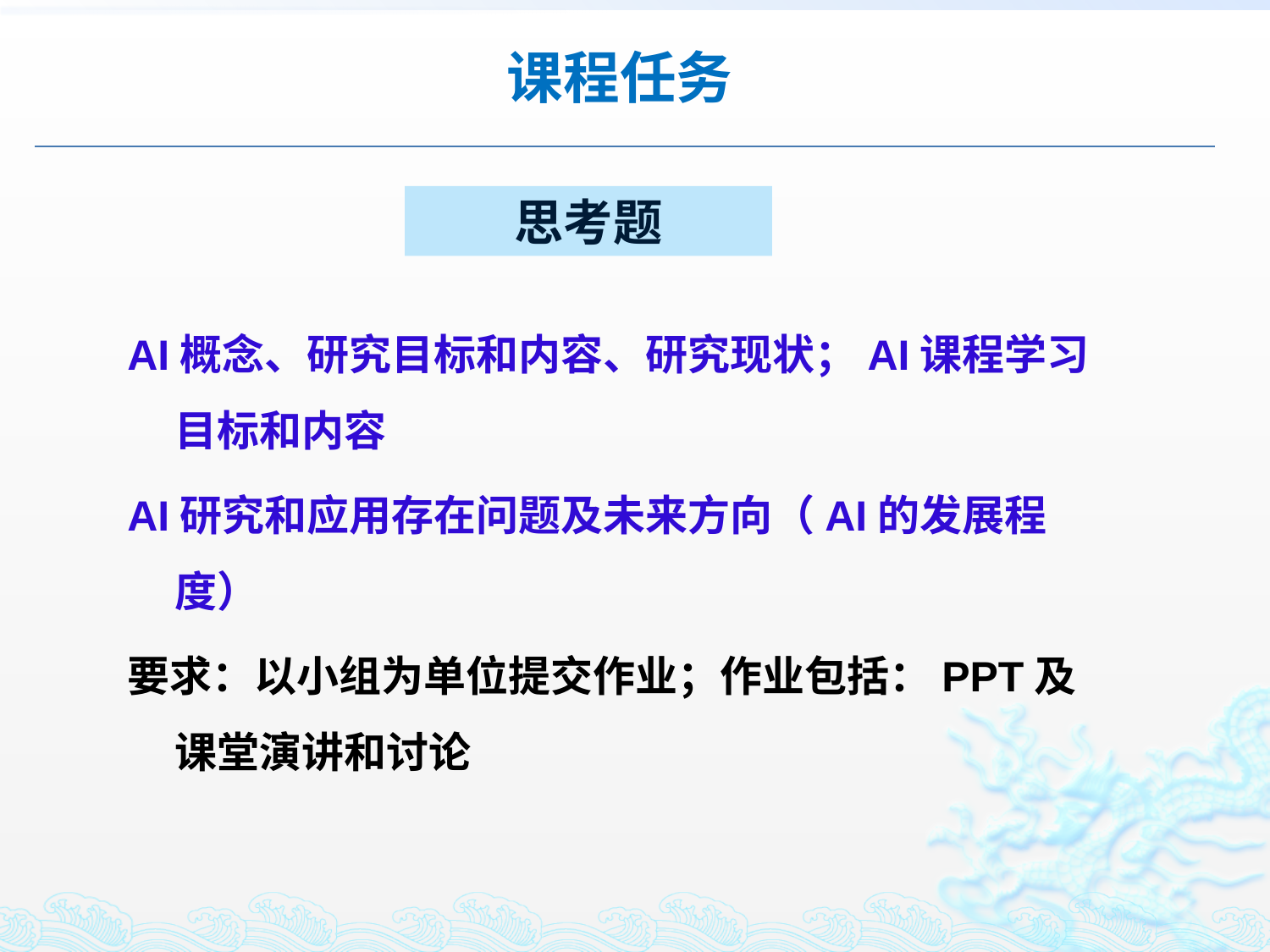

课程任务
思考题
AI概念、研究目标和内容、研究现状；AI课程学习目标和内容
AI研究和应用存在问题及未来方向（AI的发展程度）
要求：以小组为单位提交作业；作业包括：PPT及课堂演讲和讨论